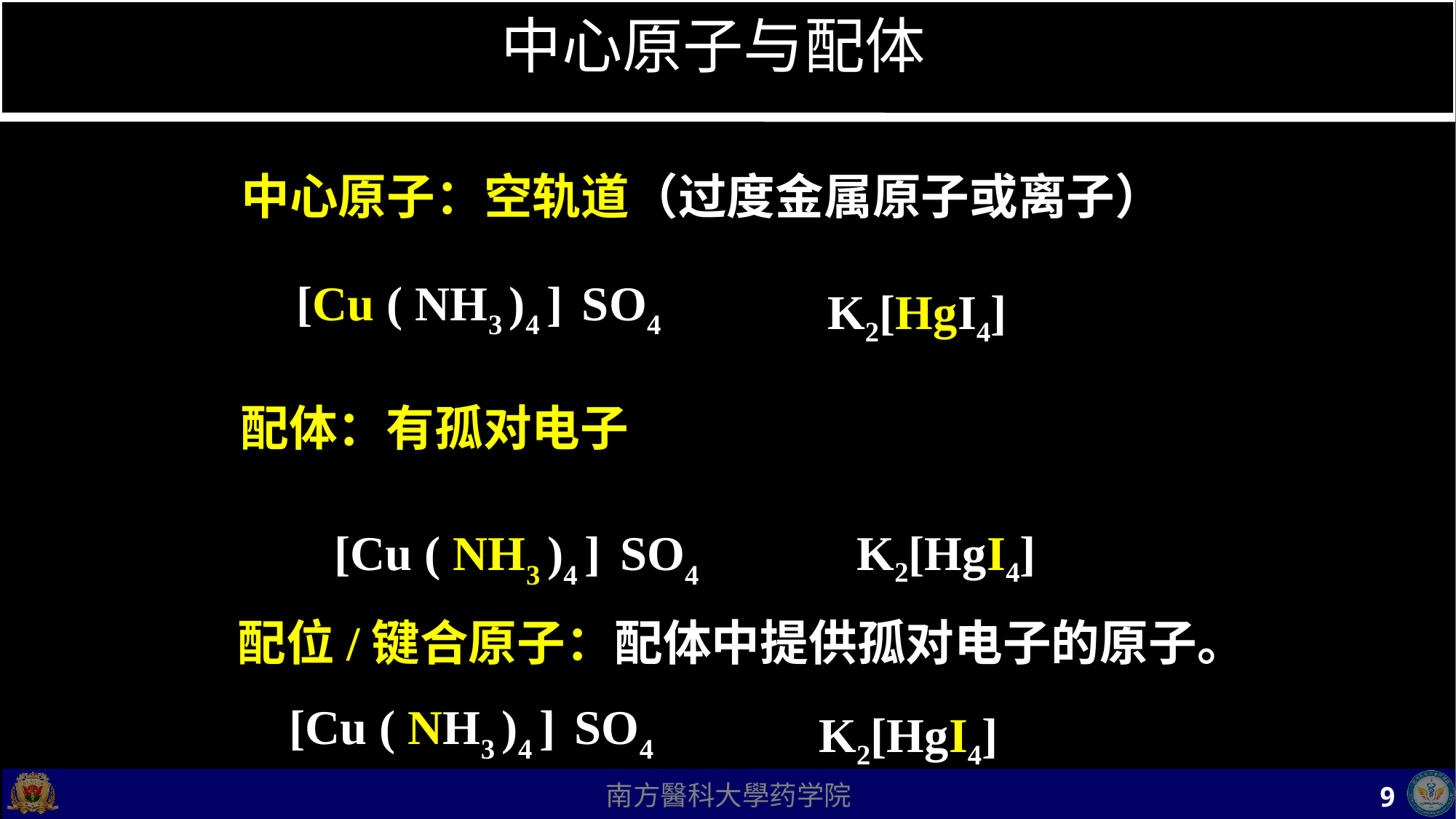

# 中心原子与配体
中心原子：空轨道（过度金属原子或离子）
[Cu ( NH3 )4 ]  SO4
K2[HgI4]
配体：有孤对电子
[Cu ( NH3 )4 ]  SO4
K2[HgI4]
配位/键合原子：配体中提供孤对电子的原子。
[Cu ( NH3 )4 ]  SO4
K2[HgI4]
9